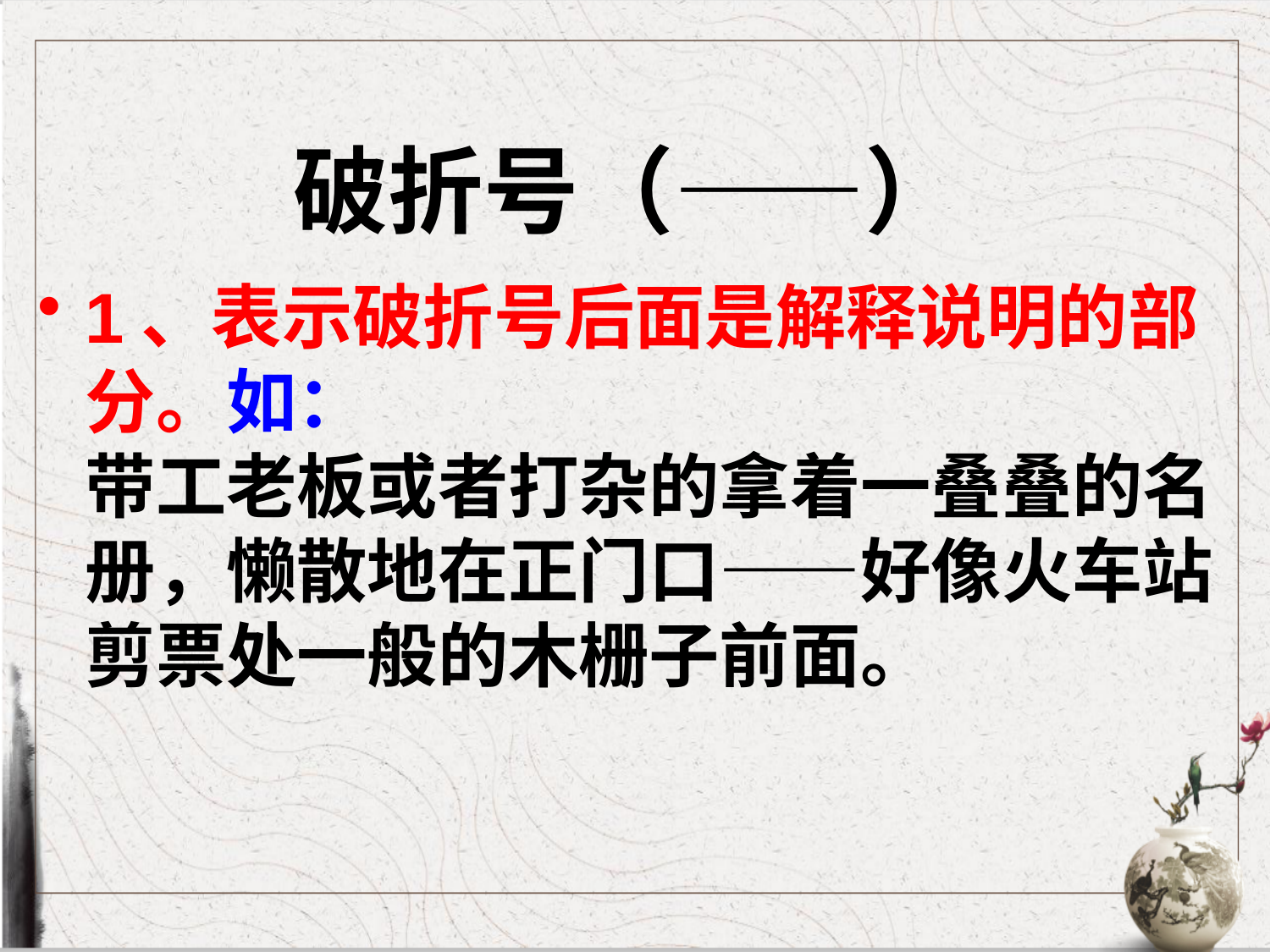

# 破折号（——）
1、表示破折号后面是解释说明的部分。如：
带工老板或者打杂的拿着一叠叠的名册，懒散地在正门口——好像火车站剪票处一般的木栅子前面。